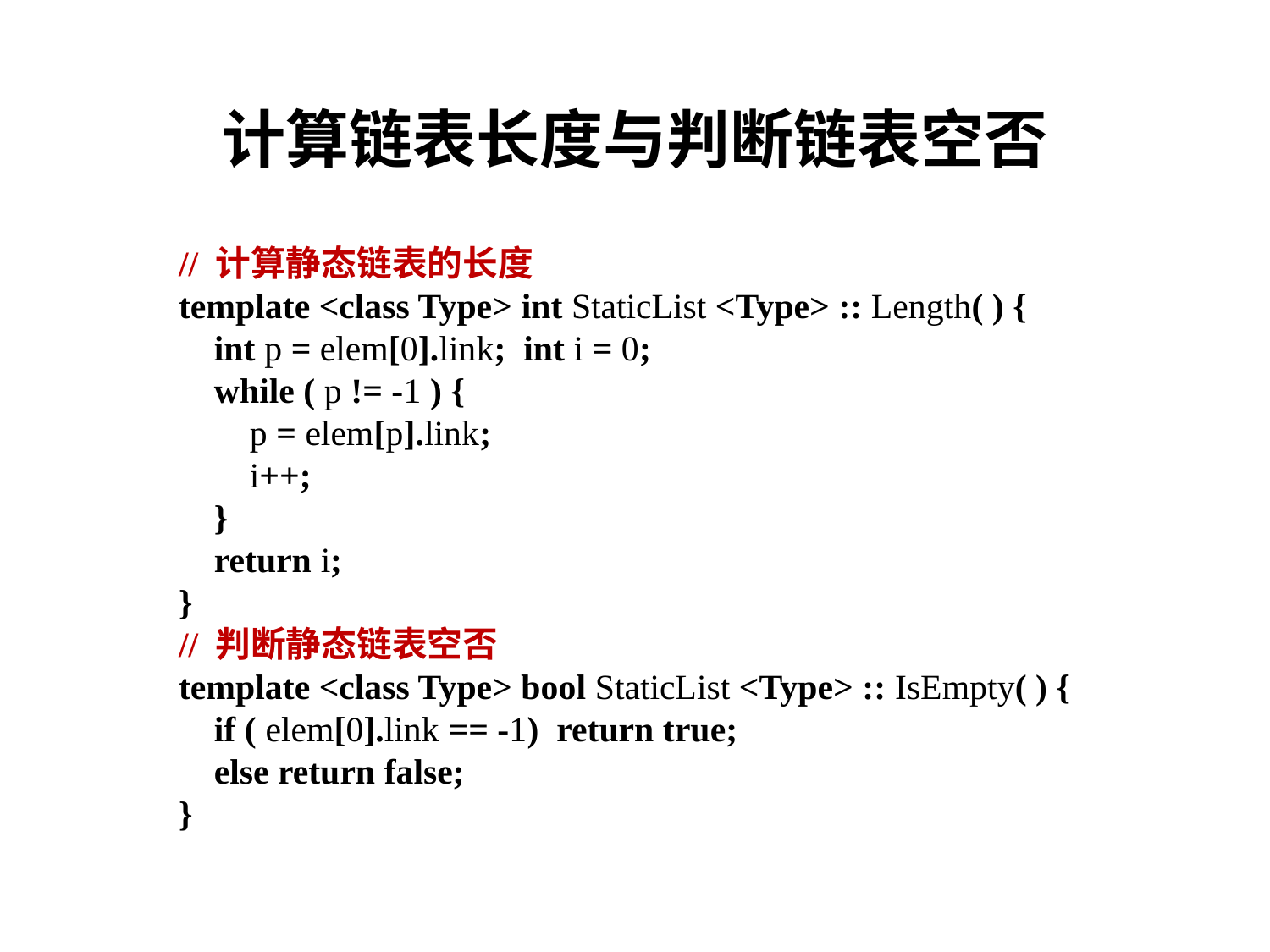

# 计算链表长度与判断链表空否
// 计算静态链表的长度
template <class Type> int StaticList <Type> :: Length( ) {
    int p = elem[0].link;  int i = 0;
    while ( p != -1 ) {
        p = elem[p].link;
        i++;
    }
    return i;
}
// 判断静态链表空否
template <class Type> bool StaticList <Type> :: IsEmpty( ) {
    if ( elem[0].link == -1)  return true;
    else return false;
}